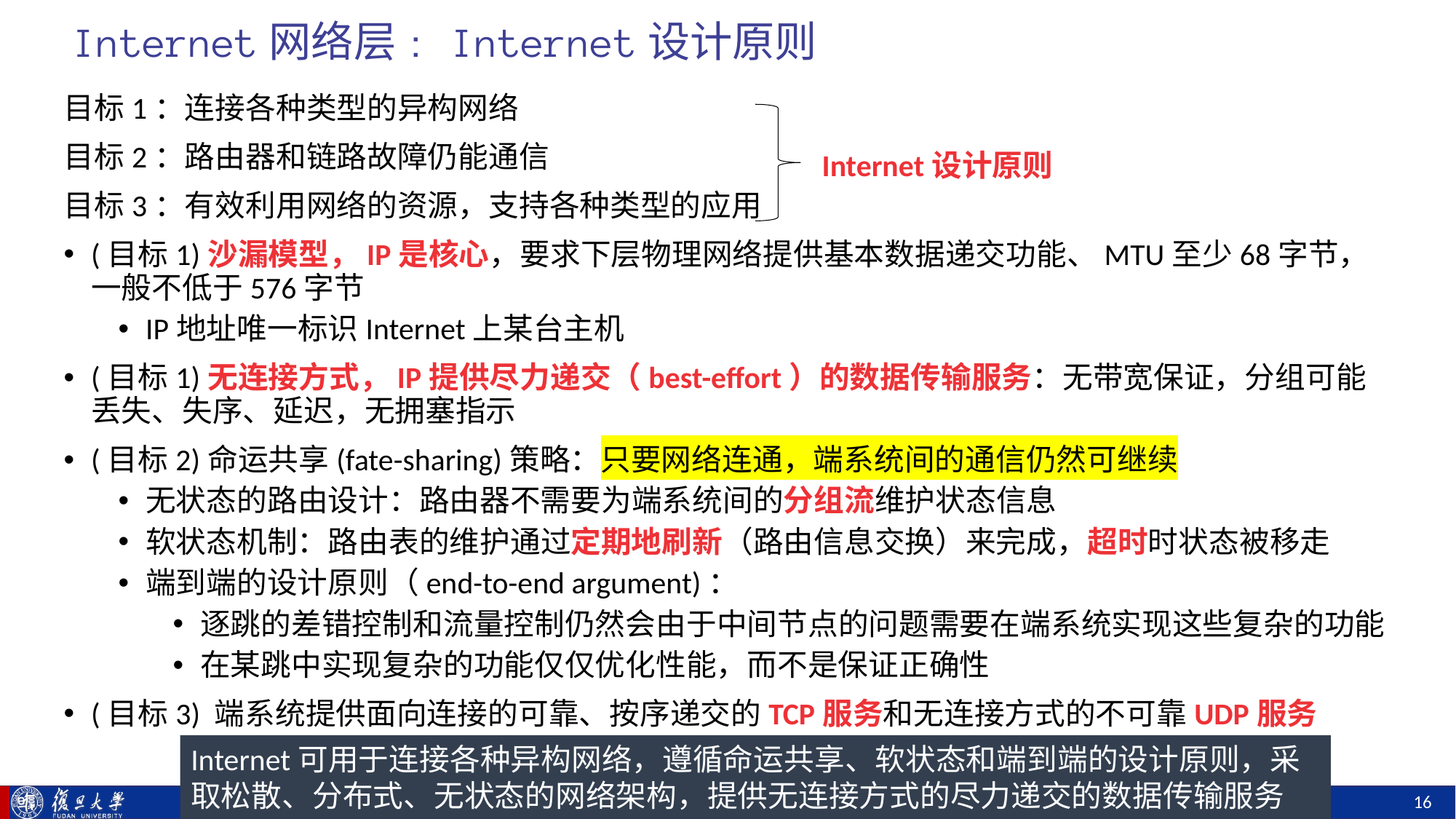

# Internet网络层: Internet设计原则
目标1：连接各种类型的异构网络
目标2：路由器和链路故障仍能通信
目标3：有效利用网络的资源，支持各种类型的应用
(目标1)沙漏模型，IP是核心，要求下层物理网络提供基本数据递交功能、MTU至少68字节，一般不低于576字节
IP地址唯一标识Internet上某台主机
(目标1)无连接方式，IP提供尽力递交（best-effort）的数据传输服务：无带宽保证，分组可能丢失、失序、延迟，无拥塞指示
(目标2)命运共享(fate-sharing)策略：只要网络连通，端系统间的通信仍然可继续
无状态的路由设计：路由器不需要为端系统间的分组流维护状态信息
软状态机制：路由表的维护通过定期地刷新（路由信息交换）来完成，超时时状态被移走
端到端的设计原则（end-to-end argument)：
逐跳的差错控制和流量控制仍然会由于中间节点的问题需要在端系统实现这些复杂的功能
在某跳中实现复杂的功能仅仅优化性能，而不是保证正确性
(目标3) 端系统提供面向连接的可靠、按序递交的TCP服务和无连接方式的不可靠UDP服务

Internet设计原则
Internet可用于连接各种异构网络，遵循命运共享、软状态和端到端的设计原则，采取松散、分布式、无状态的网络架构，提供无连接方式的尽力递交的数据传输服务